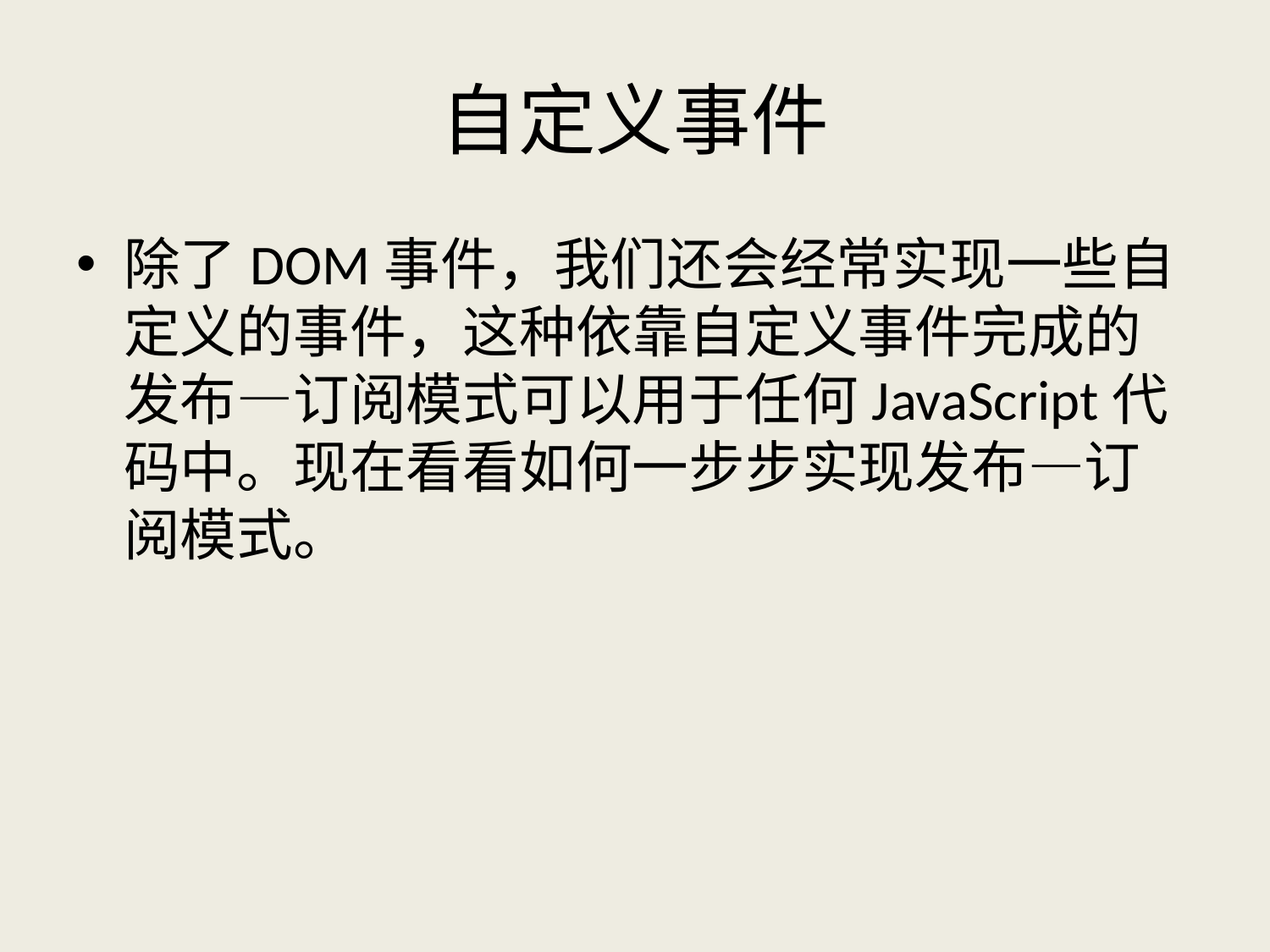

# 自定义事件
除了DOM事件，我们还会经常实现一些自定义的事件，这种依靠自定义事件完成的发布—订阅模式可以用于任何JavaScript代码中。现在看看如何一步步实现发布—订阅模式。